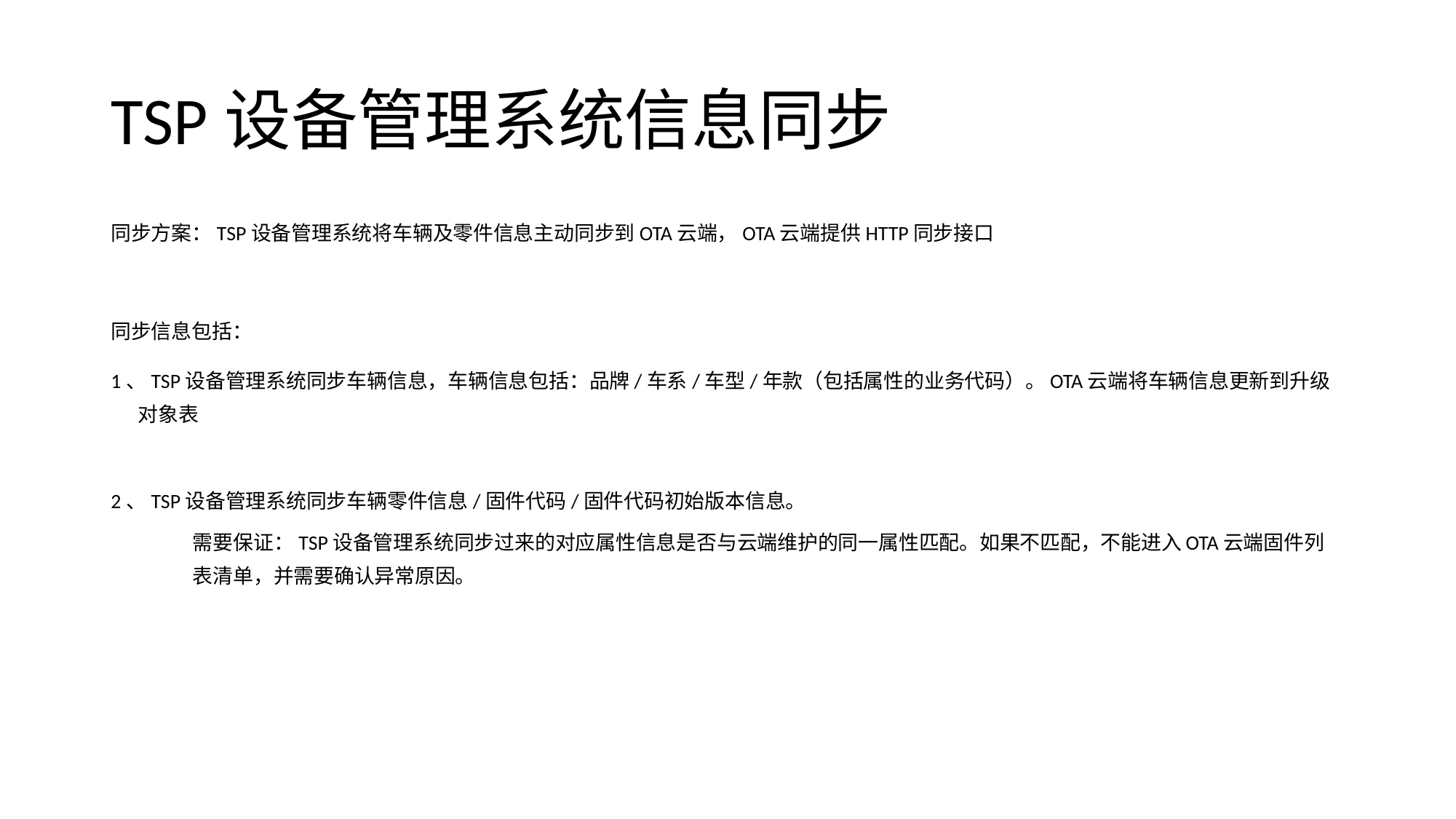

# TSP设备管理系统信息同步
同步方案：TSP设备管理系统将车辆及零件信息主动同步到OTA云端，OTA云端提供HTTP同步接口

同步信息包括：
1、TSP设备管理系统同步车辆信息，车辆信息包括：品牌/车系/车型/年款（包括属性的业务代码）。OTA云端将车辆信息更新到升级对象表

2、TSP设备管理系统同步车辆零件信息/固件代码/固件代码初始版本信息。
需要保证：TSP设备管理系统同步过来的对应属性信息是否与云端维护的同一属性匹配。如果不匹配，不能进入OTA云端固件列表清单，并需要确认异常原因。